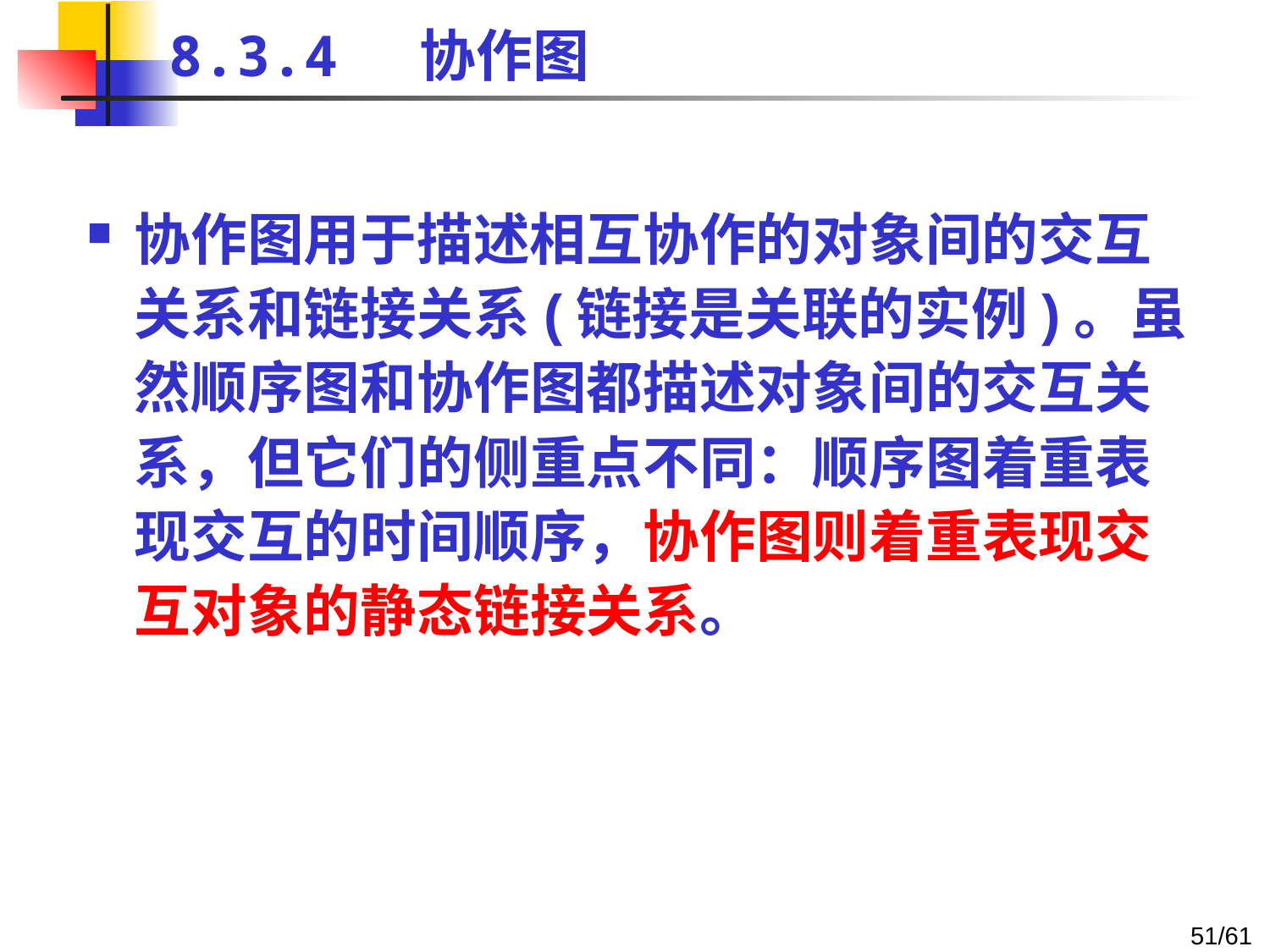

8.3.4  协作图
协作图用于描述相互协作的对象间的交互关系和链接关系(链接是关联的实例)。虽然顺序图和协作图都描述对象间的交互关系，但它们的侧重点不同：顺序图着重表现交互的时间顺序，协作图则着重表现交互对象的静态链接关系。
51/61